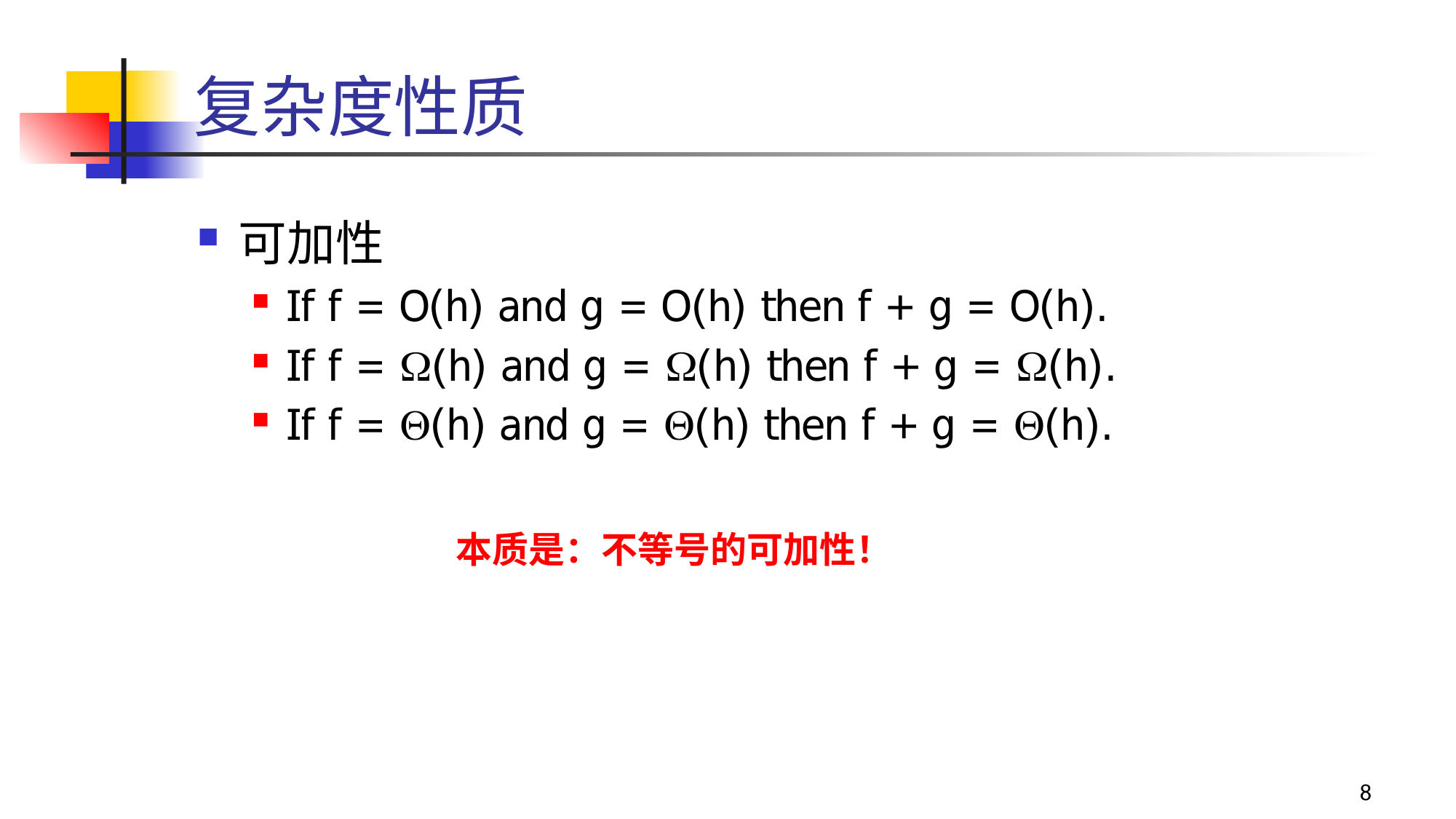

# 复杂度性质
可加性
If f = O(h) and g = O(h) then f + g = O(h).
If f = Ω(h) and g = Ω(h) then f + g = Ω(h).
If f = Θ(h) and g = Θ(h) then f + g = Θ(h).

本质是：不等号的可加性！
8